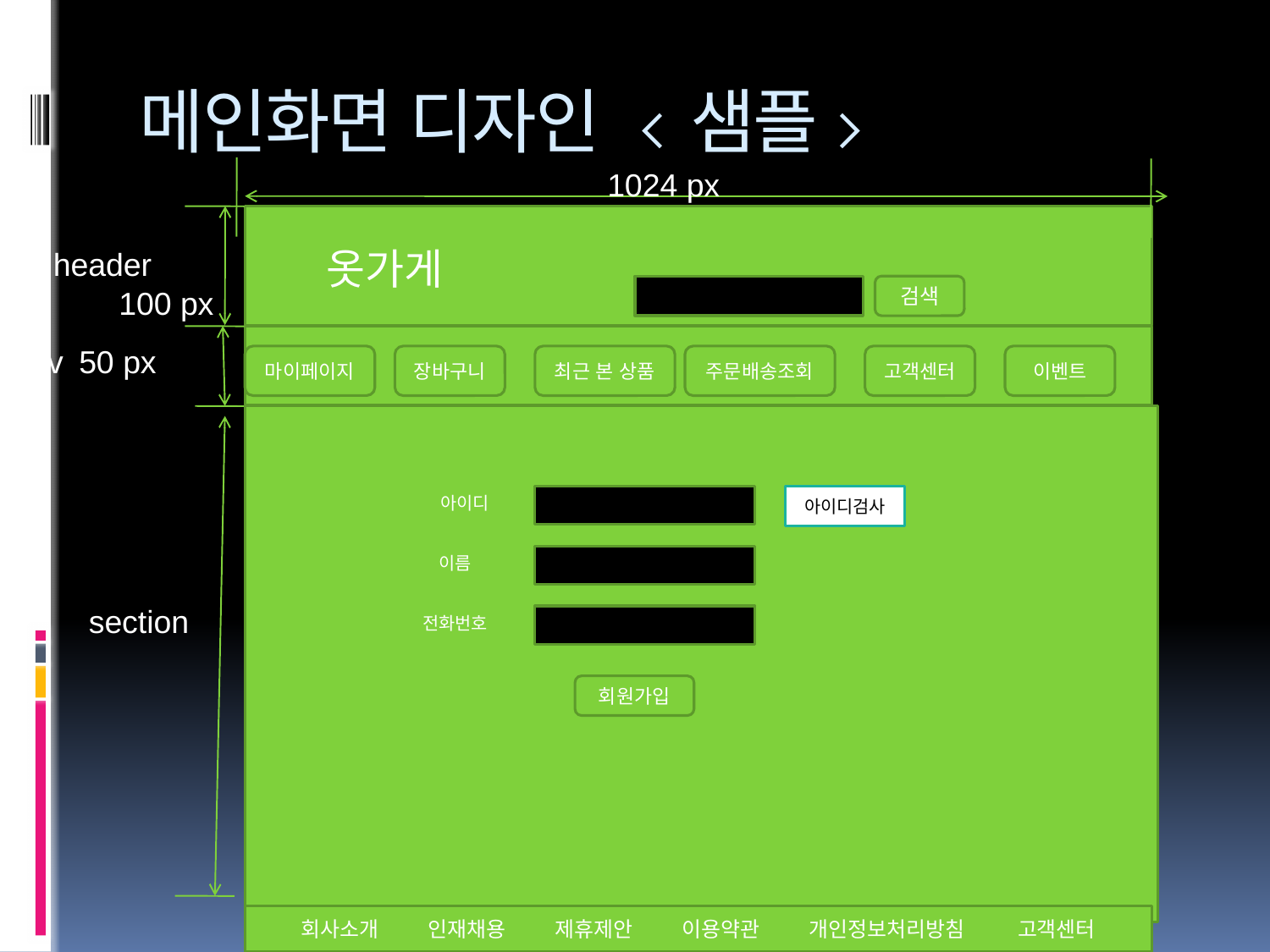

# 메인화면 디자인 <샘플>
1024 px

옷가게
header

검색
100 px

nav
50 px
마이페이지
장바구니
최근 본 상품
주문배송조회
고객센터
이벤트

아이디

아이디검사
이름

section
전화번호

회원가입
회사소개	인재채용	제휴제안	이용약관	개인정보처리방침         고객센터